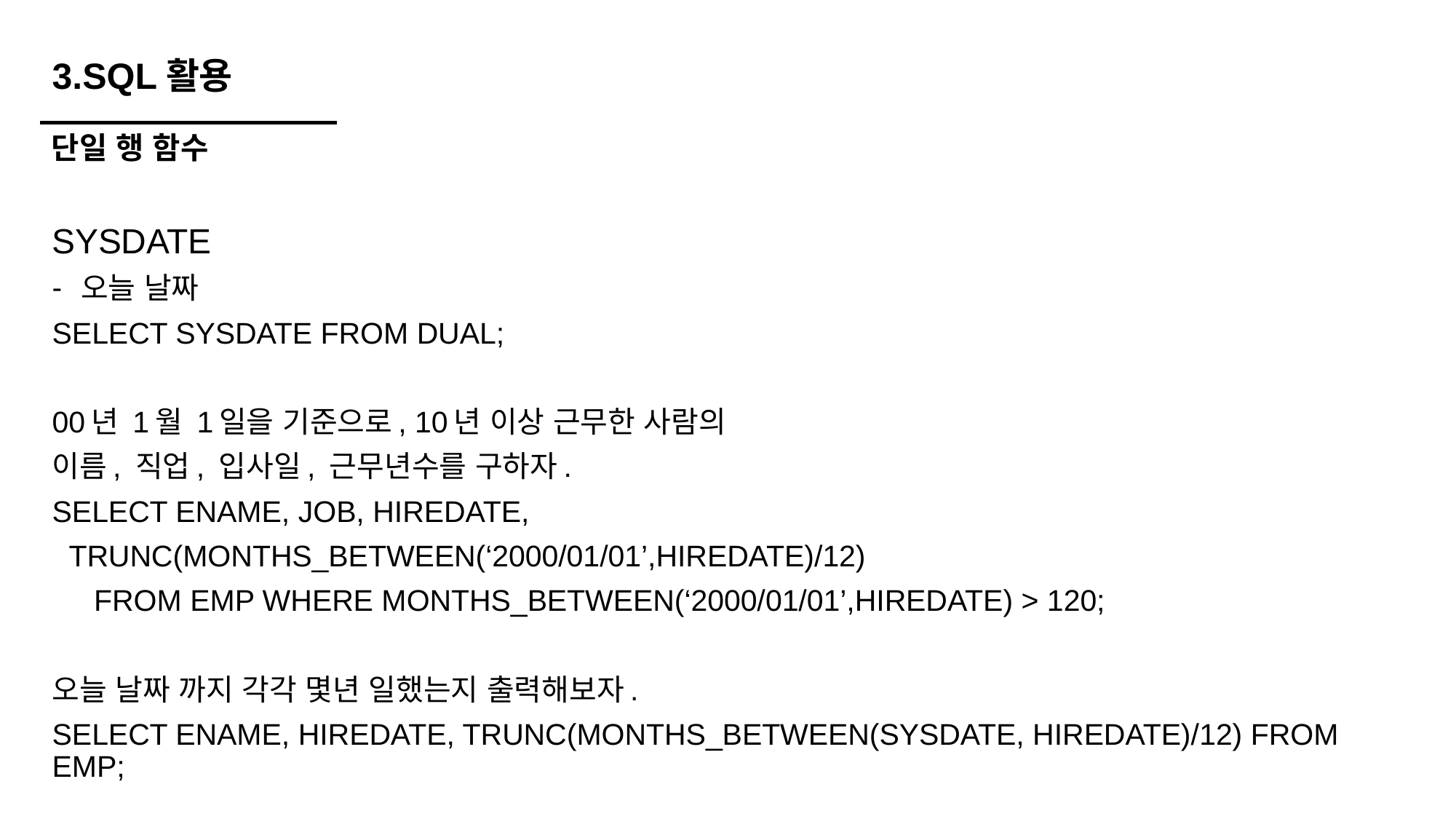

# 3.SQL활용
단일 행 함수
SYSDATE
오늘 날짜
SELECT SYSDATE FROM DUAL;

00년 1월 1일을 기준으로, 10년 이상 근무한 사람의
이름, 직업, 입사일, 근무년수를 구하자.
SELECT ENAME, JOB, HIREDATE,
  TRUNC(MONTHS_BETWEEN(‘2000/01/01’,HIREDATE)/12)
     FROM EMP WHERE MONTHS_BETWEEN(‘2000/01/01’,HIREDATE) > 120;

오늘 날짜 까지 각각 몇년 일했는지 출력해보자.
SELECT ENAME, HIREDATE, TRUNC(MONTHS_BETWEEN(SYSDATE, HIREDATE)/12) FROM EMP;